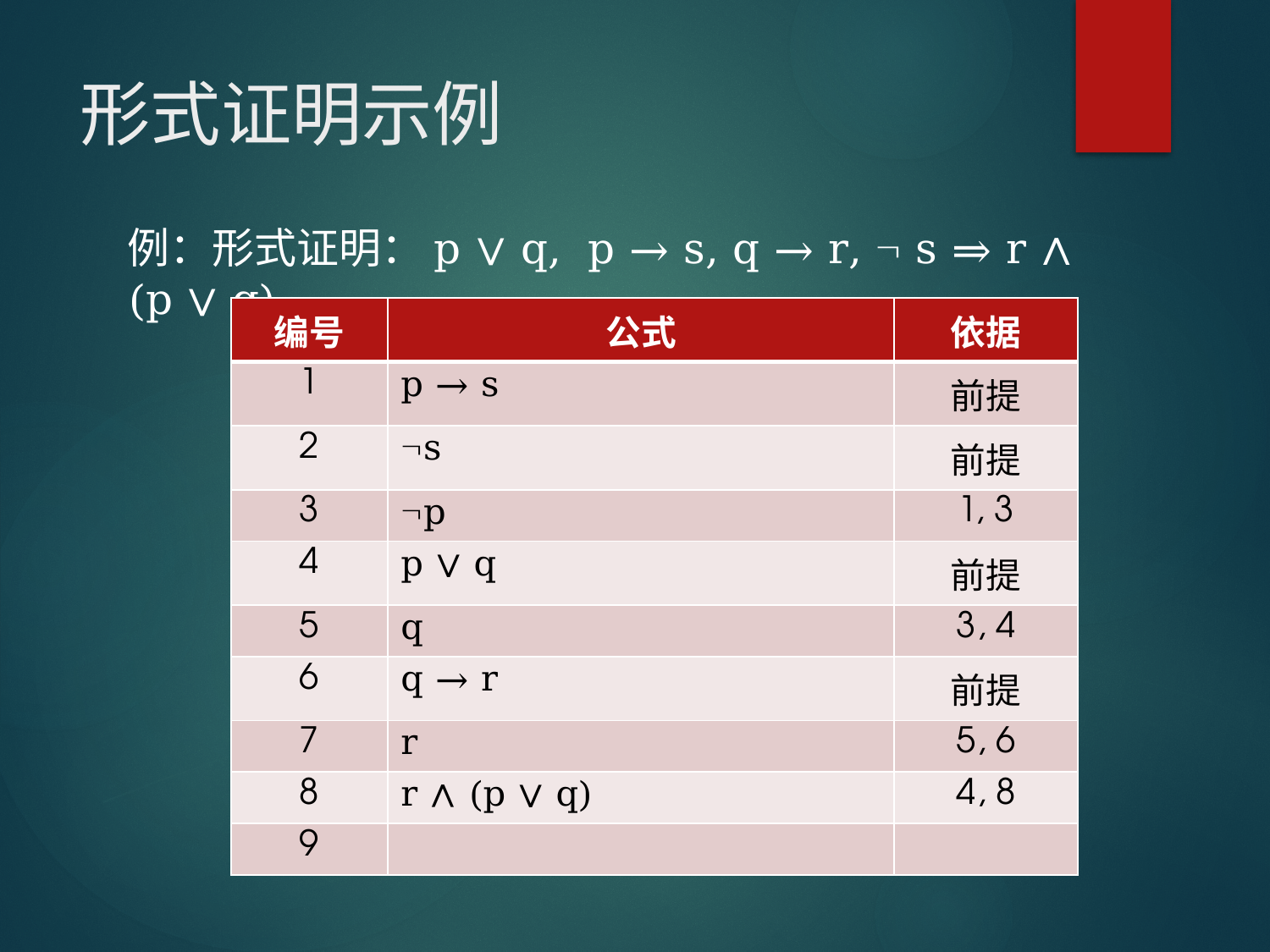

# 形式证明示例
例：形式证明：p ∨ q,  p → s, q → r, ¬ s ⇒ r ∧ (p ∨ q)

| 编号 | 公式 | 依据 |
| --- | --- | --- |
| 1 | p → s | 前提 |
| 2 | ¬s | 前提 |
| 3 | ¬p | 1, 3 |
| 4 | p ∨ q | 前提 |
| 5 | q | 3, 4 |
| 6 | q → r | 前提 |
| 7 | r | 5, 6 |
| 8 | r ∧ (p ∨ q) | 4, 8 |
| 9 |  |  |